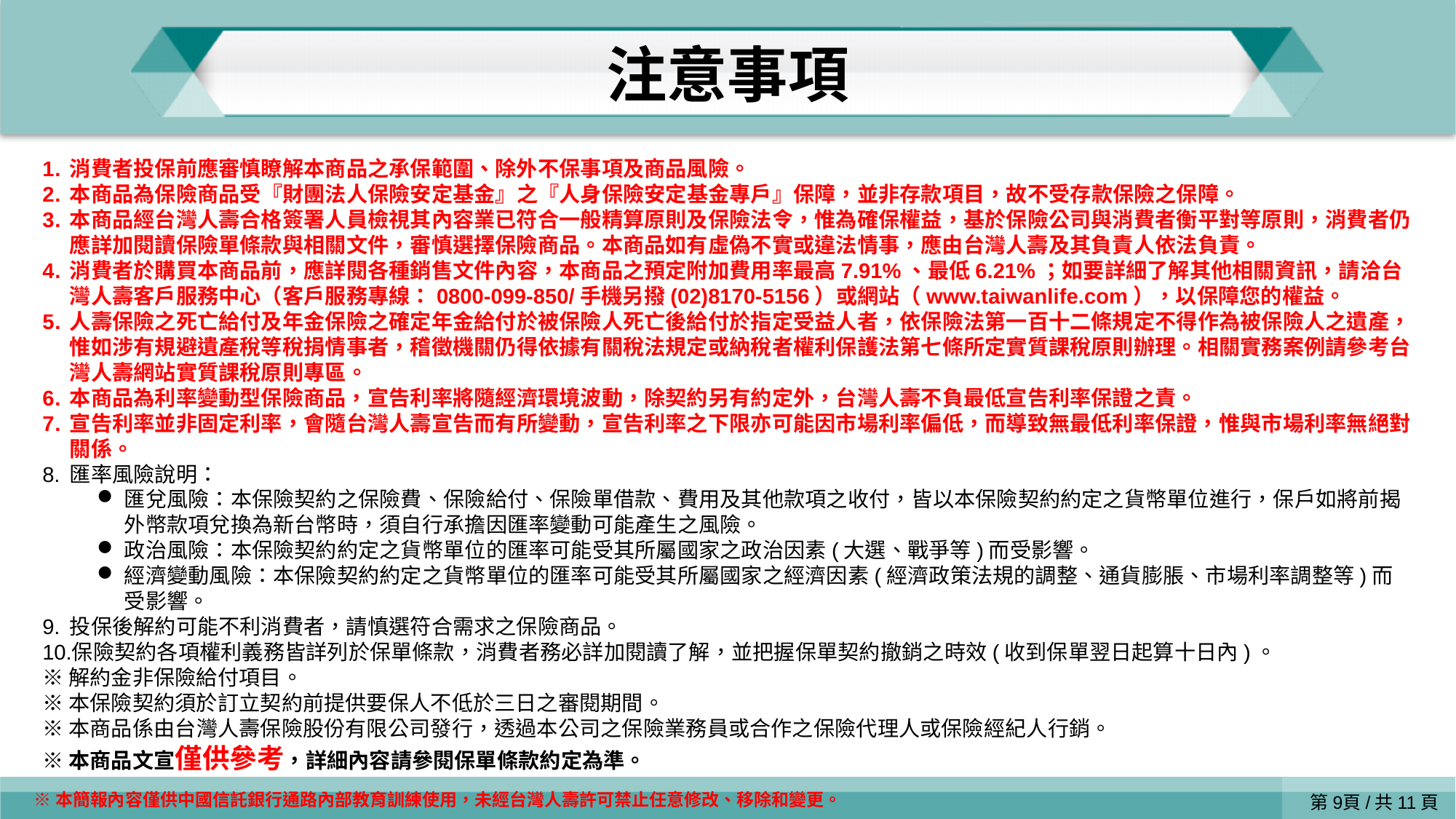

# 注意事項
消費者投保前應審慎瞭解本商品之承保範圍、除外不保事項及商品風險。
本商品為保險商品受『財團法人保險安定基金』之『人身保險安定基金專戶』保障，並非存款項目，故不受存款保險之保障。
本商品經台灣人壽合格簽署人員檢視其內容業已符合一般精算原則及保險法令，惟為確保權益，基於保險公司與消費者衡平對等原則，消費者仍應詳加閱讀保險單條款與相關文件，審慎選擇保險商品。本商品如有虛偽不實或違法情事，應由台灣人壽及其負責人依法負責。
消費者於購買本商品前，應詳閱各種銷售文件內容，本商品之預定附加費用率最高7.91%、最低6.21%；如要詳細了解其他相關資訊，請洽台灣人壽客戶服務中心（客戶服務專線：0800-099-850/手機另撥(02)8170-5156）或網站（www.taiwanlife.com），以保障您的權益。
人壽保險之死亡給付及年金保險之確定年金給付於被保險人死亡後給付於指定受益人者，依保險法第一百十二條規定不得作為被保險人之遺產，惟如涉有規避遺產稅等稅捐情事者，稽徵機關仍得依據有關稅法規定或納稅者權利保護法第七條所定實質課稅原則辦理。相關實務案例請參考台灣人壽網站實質課稅原則專區。
本商品為利率變動型保險商品，宣告利率將隨經濟環境波動，除契約另有約定外，台灣人壽不負最低宣告利率保證之責。
宣告利率並非固定利率，會隨台灣人壽宣告而有所變動，宣告利率之下限亦可能因市場利率偏低，而導致無最低利率保證，惟與市場利率無絕對關係。
匯率風險說明：
匯兌風險：本保險契約之保險費、保險給付、保險單借款、費用及其他款項之收付，皆以本保險契約約定之貨幣單位進行，保戶如將前揭外幣款項兌換為新台幣時，須自行承擔因匯率變動可能產生之風險。
政治風險：本保險契約約定之貨幣單位的匯率可能受其所屬國家之政治因素(大選、戰爭等)而受影響。
經濟變動風險：本保險契約約定之貨幣單位的匯率可能受其所屬國家之經濟因素(經濟政策法規的調整、通貨膨脹、市場利率調整等)而受影響。
投保後解約可能不利消費者，請慎選符合需求之保險商品。
保險契約各項權利義務皆詳列於保單條款，消費者務必詳加閱讀了解，並把握保單契約撤銷之時效(收到保單翌日起算十日內)。
※解約金非保險給付項目。
※本保險契約須於訂立契約前提供要保人不低於三日之審閱期間。
※本商品係由台灣人壽保險股份有限公司發行，透過本公司之保險業務員或合作之保險代理人或保險經紀人行銷。
※本商品文宣僅供參考，詳細內容請參閱保單條款約定為準。